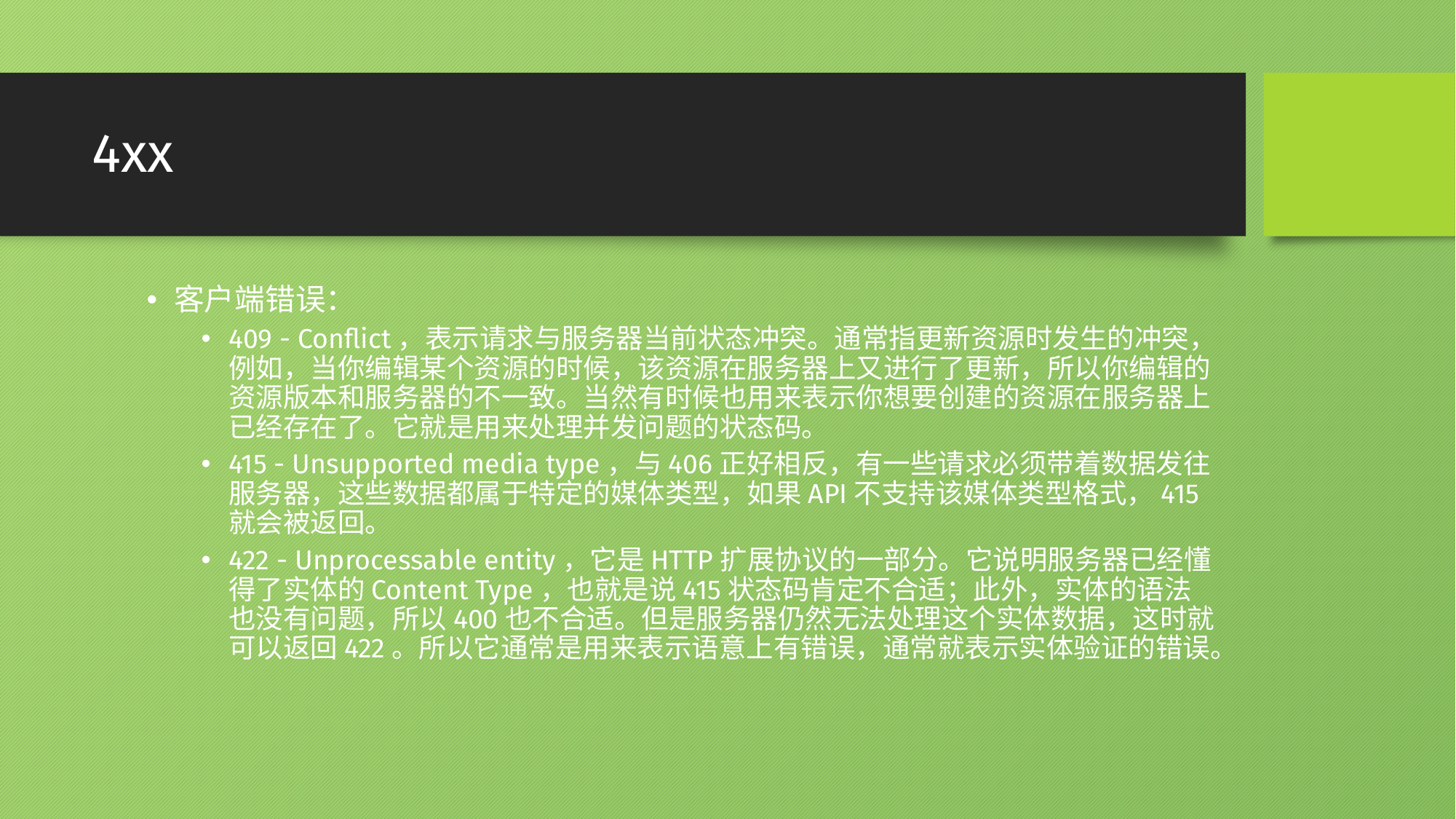

# 4xx
客户端错误：
409 - Conflict，表示请求与服务器当前状态冲突。通常指更新资源时发生的冲突，例如，当你编辑某个资源的时候，该资源在服务器上又进行了更新，所以你编辑的资源版本和服务器的不一致。当然有时候也用来表示你想要创建的资源在服务器上已经存在了。它就是用来处理并发问题的状态码。
415 - Unsupported media type，与406正好相反，有一些请求必须带着数据发往服务器，这些数据都属于特定的媒体类型，如果API不支持该媒体类型格式，415就会被返回。
422 - Unprocessable entity，它是HTTP扩展协议的一部分。它说明服务器已经懂得了实体的Content Type，也就是说415状态码肯定不合适；此外，实体的语法也没有问题，所以400也不合适。但是服务器仍然无法处理这个实体数据，这时就可以返回422。所以它通常是用来表示语意上有错误，通常就表示实体验证的错误。